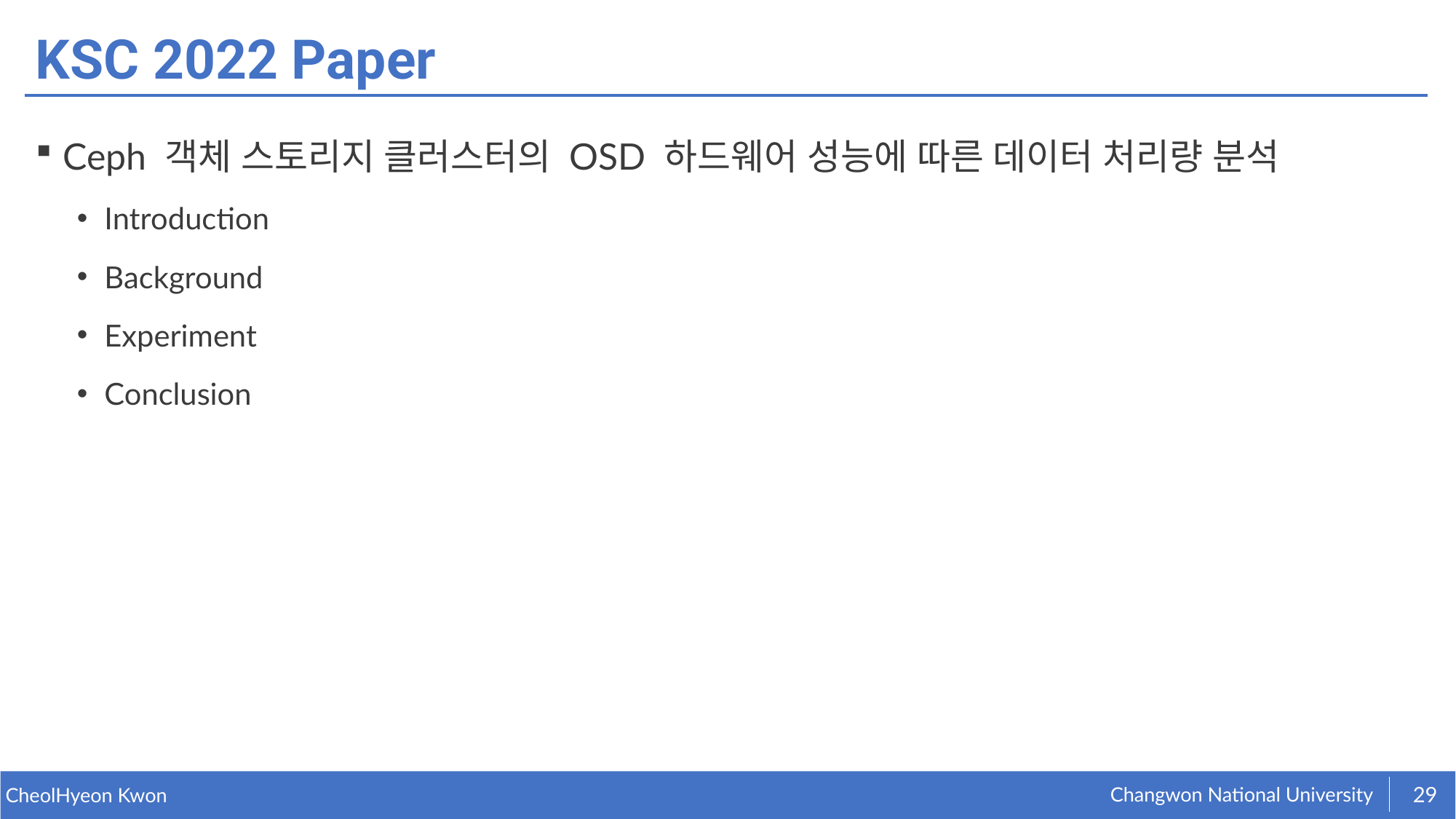

# KSC 2022 Paper
Ceph 객체 스토리지 클러스터의 OSD 하드웨어 성능에 따른 데이터 처리량 분석
Introduction
Background
Experiment
Conclusion

29